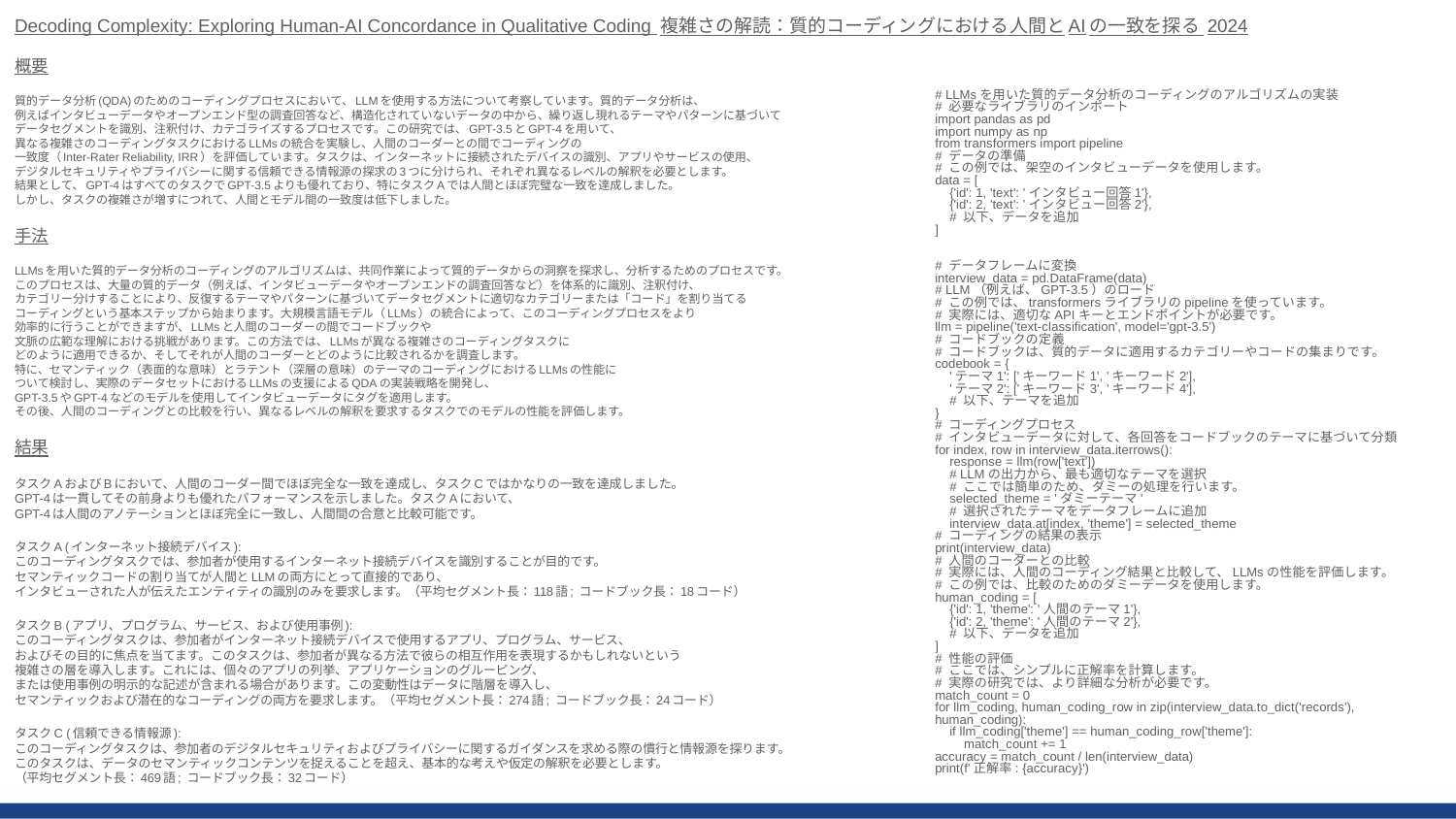

Decoding Complexity: Exploring Human-AI Concordance in Qualitative Coding 複雑さの解読：質的コーディングにおける人間とAIの一致を探る 2024
概要
質的データ分析(QDA)のためのコーディングプロセスにおいて、LLMを使用する方法について考察しています。質的データ分析は、
例えばインタビューデータやオープンエンド型の調査回答など、構造化されていないデータの中から、繰り返し現れるテーマやパターンに基づいて
データセグメントを識別、注釈付け、カテゴライズするプロセスです。この研究では、GPT-3.5とGPT-4を用いて、
異なる複雑さのコーディングタスクにおけるLLMsの統合を実験し、人間のコーダーとの間でコーディングの
一致度（Inter-Rater Reliability, IRR）を評価しています。タスクは、インターネットに接続されたデバイスの識別、アプリやサービスの使用、
デジタルセキュリティやプライバシーに関する信頼できる情報源の探求の3つに分けられ、それぞれ異なるレベルの解釈を必要とします。
結果として、GPT-4はすべてのタスクでGPT-3.5よりも優れており、特にタスクAでは人間とほぼ完璧な一致を達成しました。
しかし、タスクの複雑さが増すにつれて、人間とモデル間の一致度は低下しました。
手法
LLMsを用いた質的データ分析のコーディングのアルゴリズムは、共同作業によって質的データからの洞察を探求し、分析するためのプロセスです。
このプロセスは、大量の質的データ（例えば、インタビューデータやオープンエンドの調査回答など）を体系的に識別、注釈付け、
カテゴリー分けすることにより、反復するテーマやパターンに基づいてデータセグメントに適切なカテゴリーまたは「コード」を割り当てる
コーディングという基本ステップから始まります。大規模言語モデル（LLMs）の統合によって、このコーディングプロセスをより
効率的に行うことができますが、LLMsと人間のコーダーの間でコードブックや
文脈の広範な理解における挑戦があります。この方法では、LLMsが異なる複雑さのコーディングタスクに
どのように適用できるか、そしてそれが人間のコーダーとどのように比較されるかを調査します。
特に、セマンティック（表面的な意味）とラテント（深層の意味）のテーマのコーディングにおけるLLMsの性能に
ついて検討し、実際のデータセットにおけるLLMsの支援によるQDAの実装戦略を開発し、
GPT-3.5やGPT-4などのモデルを使用してインタビューデータにタグを適用します。
その後、人間のコーディングとの比較を行い、異なるレベルの解釈を要求するタスクでのモデルの性能を評価します。
結果
タスクAおよびBにおいて、人間のコーダー間でほぼ完全な一致を達成し、タスクCではかなりの一致を達成しました。
GPT-4は一貫してその前身よりも優れたパフォーマンスを示しました。タスクAにおいて、
GPT-4は人間のアノテーションとほぼ完全に一致し、人間間の合意と比較可能です。
タスクA (インターネット接続デバイス):
このコーディングタスクでは、参加者が使用するインターネット接続デバイスを識別することが目的です。
セマンティックコードの割り当てが人間とLLMの両方にとって直接的であり、
インタビューされた人が伝えたエンティティの識別のみを要求します。（平均セグメント長：118語; コードブック長：18コード）
タスクB (アプリ、プログラム、サービス、および使用事例):
このコーディングタスクは、参加者がインターネット接続デバイスで使用するアプリ、プログラム、サービス、
およびその目的に焦点を当てます。このタスクは、参加者が異なる方法で彼らの相互作用を表現するかもしれないという
複雑さの層を導入します。これには、個々のアプリの列挙、アプリケーションのグルーピング、
または使用事例の明示的な記述が含まれる場合があります。この変動性はデータに階層を導入し、
セマンティックおよび潜在的なコーディングの両方を要求します。（平均セグメント長：274語; コードブック長：24コード）
タスクC (信頼できる情報源):
このコーディングタスクは、参加者のデジタルセキュリティおよびプライバシーに関するガイダンスを求める際の慣行と情報源を探ります。
このタスクは、データのセマンティックコンテンツを捉えることを超え、基本的な考えや仮定の解釈を必要とします。
（平均セグメント長：469語; コードブック長：32コード）
# LLMsを用いた質的データ分析のコーディングのアルゴリズムの実装 # 必要なライブラリのインポート import pandas as pd import numpy as np from transformers import pipeline # データの準備 # この例では、架空のインタビューデータを使用します。 data = [ {'id': 1, 'text': 'インタビュー回答1'}, {'id': 2, 'text': 'インタビュー回答2'}, # 以下、データを追加 ]
# データフレームに変換 interview_data = pd.DataFrame(data) # LLM（例えば、GPT-3.5）のロード # この例では、transformersライブラリのpipelineを使っています。 # 実際には、適切なAPIキーとエンドポイントが必要です。 llm = pipeline('text-classification', model='gpt-3.5') # コードブックの定義 # コードブックは、質的データに適用するカテゴリーやコードの集まりです。 codebook = { 'テーマ1': ['キーワード1', 'キーワード2'], 'テーマ2': ['キーワード3', 'キーワード4'], # 以下、テーマを追加 } # コーディングプロセス # インタビューデータに対して、各回答をコードブックのテーマに基づいて分類 for index, row in interview_data.iterrows(): response = llm(row['text']) # LLMの出力から、最も適切なテーマを選択 # ここでは簡単のため、ダミーの処理を行います。 selected_theme = 'ダミーテーマ' # 選択されたテーマをデータフレームに追加 interview_data.at[index, 'theme'] = selected_theme # コーディングの結果の表示 print(interview_data) # 人間のコーダーとの比較 # 実際には、人間のコーディング結果と比較して、LLMsの性能を評価します。 # この例では、比較のためのダミーデータを使用します。 human_coding = [ {'id': 1, 'theme': '人間のテーマ1'}, {'id': 2, 'theme': '人間のテーマ2'}, # 以下、データを追加 ] # 性能の評価 # ここでは、シンプルに正解率を計算します。 # 実際の研究では、より詳細な分析が必要です。 match_count = 0 for llm_coding, human_coding_row in zip(interview_data.to_dict('records'), human_coding): if llm_coding['theme'] == human_coding_row['theme']: match_count += 1 accuracy = match_count / len(interview_data) print(f'正解率: {accuracy}')